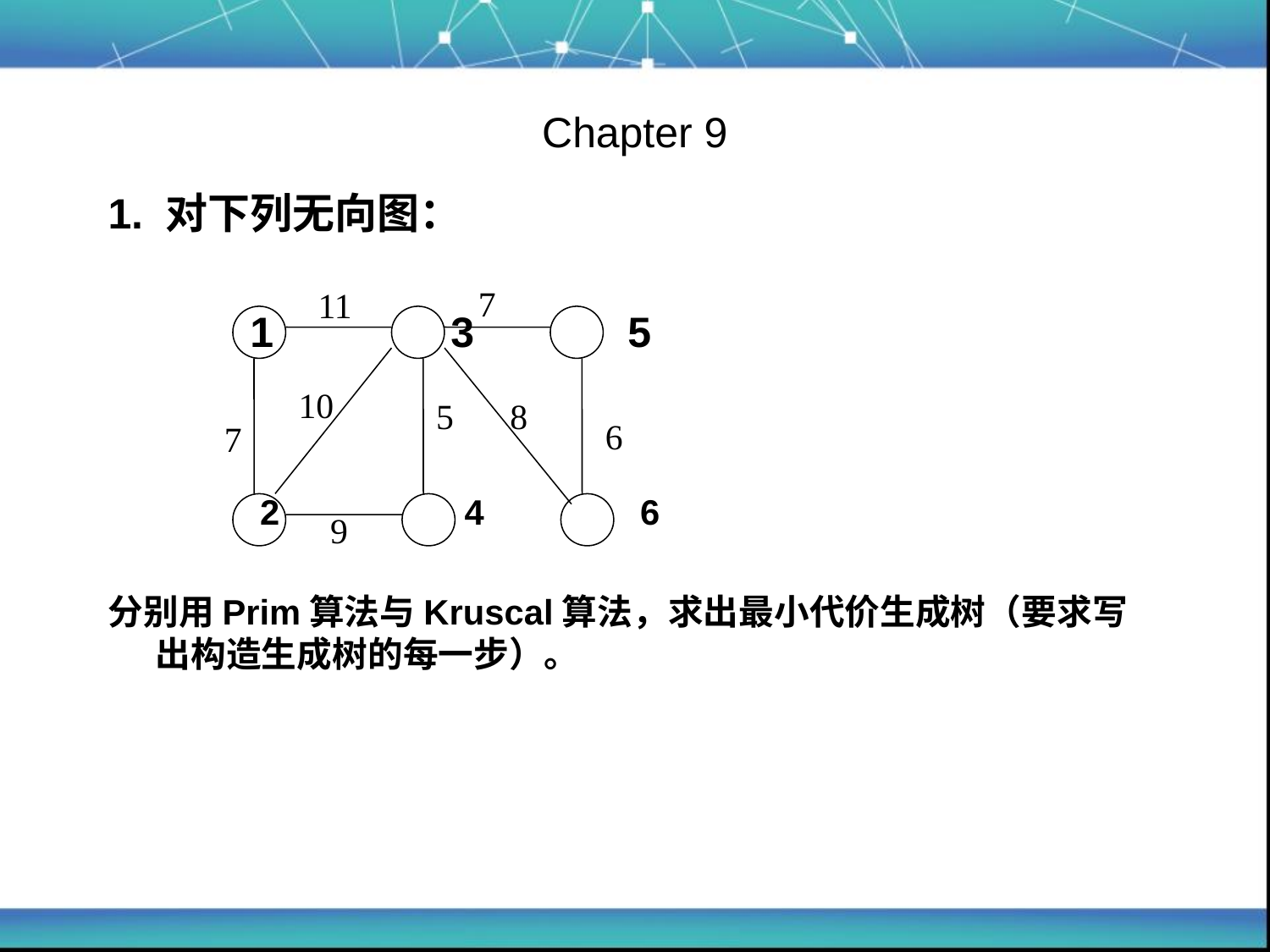

Chapter 9
1. 对下列无向图：

            1               3             5

             2                   4                6

分别用Prim算法与Kruscal算法，求出最小代价生成树（要求写出构造生成树的每一步）。

7
11

10
5
8
6
7

9